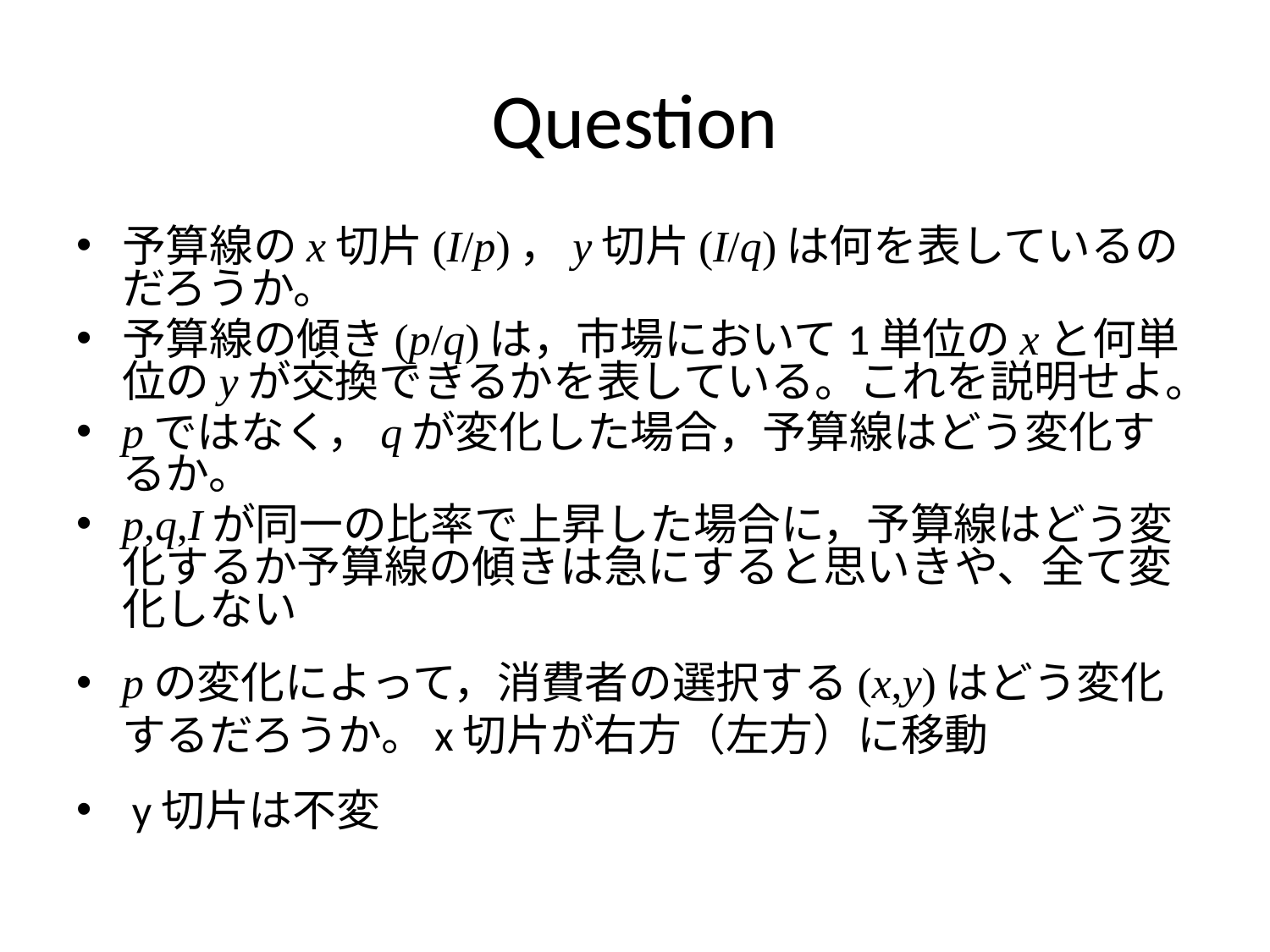

# Question
予算線のx切片(I/p)，y切片(I/q)は何を表しているのだろうか。
予算線の傾き(p/q)は，市場において1単位のxと何単位のyが交換できるかを表している。これを説明せよ。
pではなく，qが変化した場合，予算線はどう変化するか。
p,q,Iが同一の比率で上昇した場合に，予算線はどう変化するか予算線の傾きは急にすると思いきや、全て変化しない
pの変化によって，消費者の選択する(x,y)はどう変化するだろうか。x切片が右方（左方）に移動
 y切片は不変